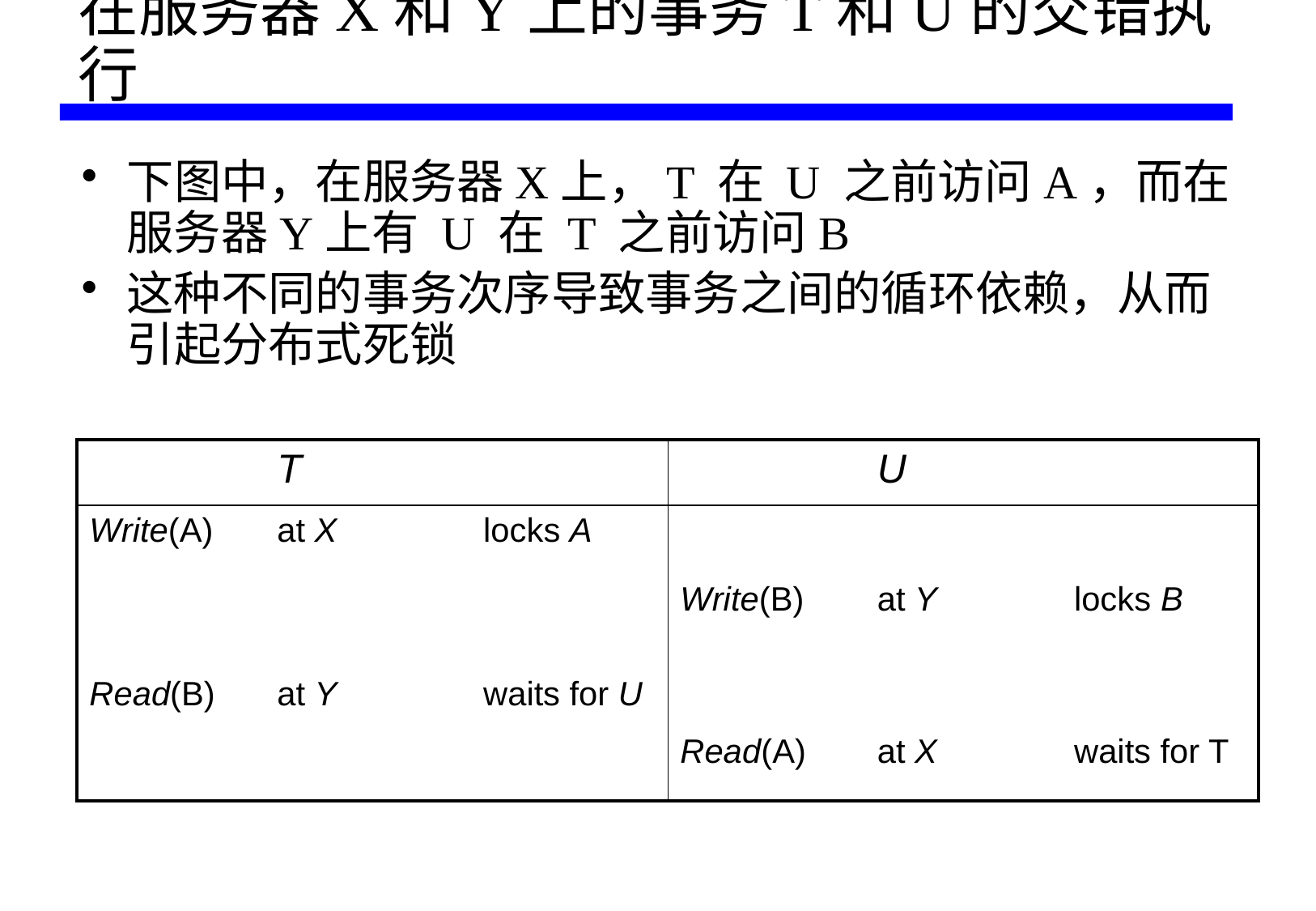

# 在服务器X和Y上的事务T和U的交错执行
下图中，在服务器X上，T 在 U 之前访问A，而在服务器Y上有 U 在 T 之前访问B
这种不同的事务次序导致事务之间的循环依赖，从而引起分布式死锁
|  | T |  |  | U |  |
| --- | --- | --- | --- | --- | --- |
| Write(A) | at X | locks A |  |  |  |
|  |  |  | Write(B) | at Y | locks B |
| Read(B) | at Y | waits for U |  |  |  |
|  |  |  | Read(A) | at X | waits for T |